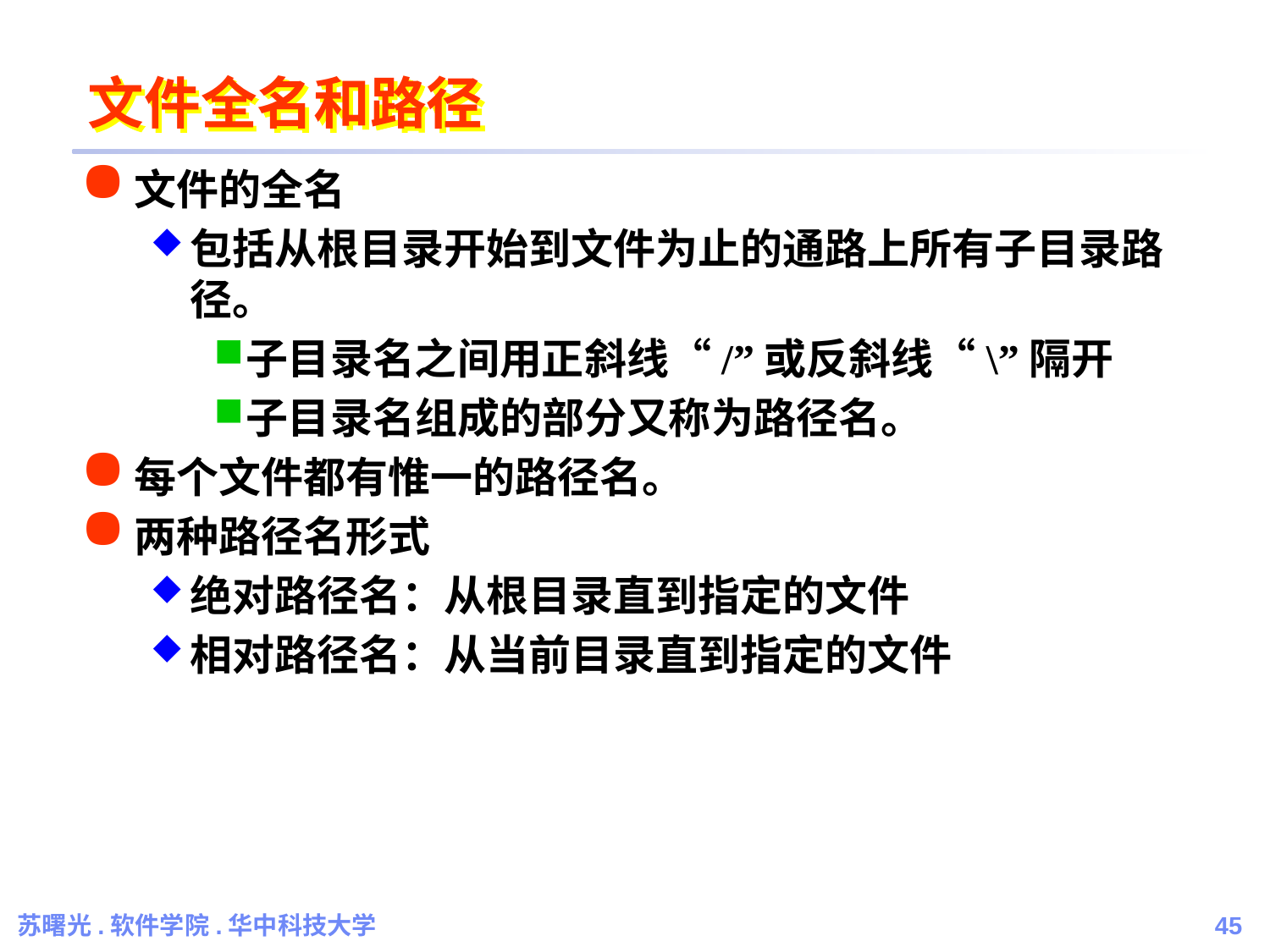

# 文件全名和路径
文件的全名
包括从根目录开始到文件为止的通路上所有子目录路径。
子目录名之间用正斜线“/”或反斜线“\”隔开
子目录名组成的部分又称为路径名。
每个文件都有惟一的路径名。
两种路径名形式
绝对路径名：从根目录直到指定的文件
相对路径名：从当前目录直到指定的文件
苏曙光.软件学院.华中科技大学
45